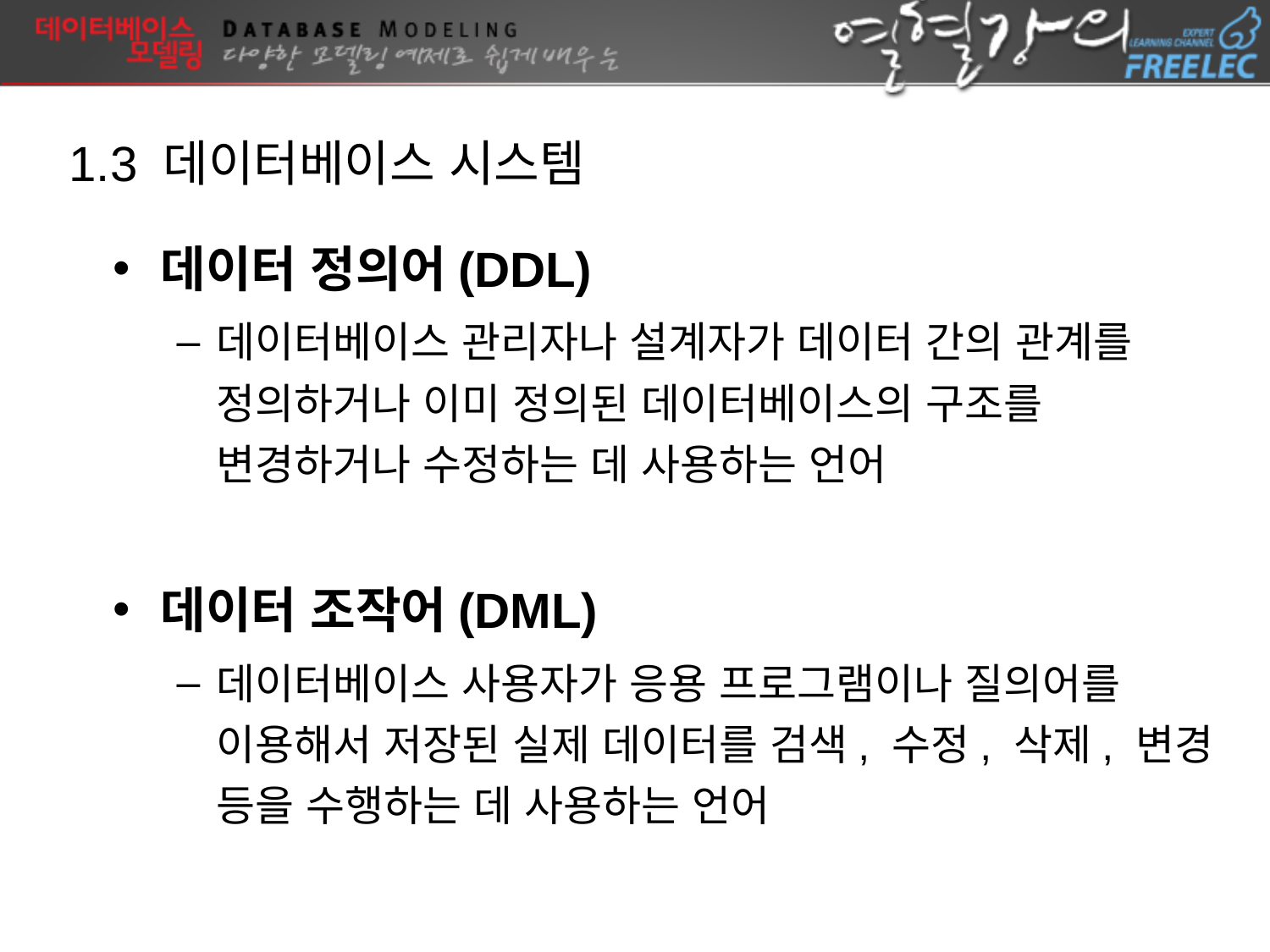

1.3 데이터베이스 시스템
데이터 정의어(DDL)
데이터베이스 관리자나 설계자가 데이터 간의 관계를 정의하거나 이미 정의된 데이터베이스의 구조를 변경하거나 수정하는 데 사용하는 언어

데이터 조작어(DML)
데이터베이스 사용자가 응용 프로그램이나 질의어를 이용해서 저장된 실제 데이터를 검색, 수정, 삭제, 변경 등을 수행하는 데 사용하는 언어